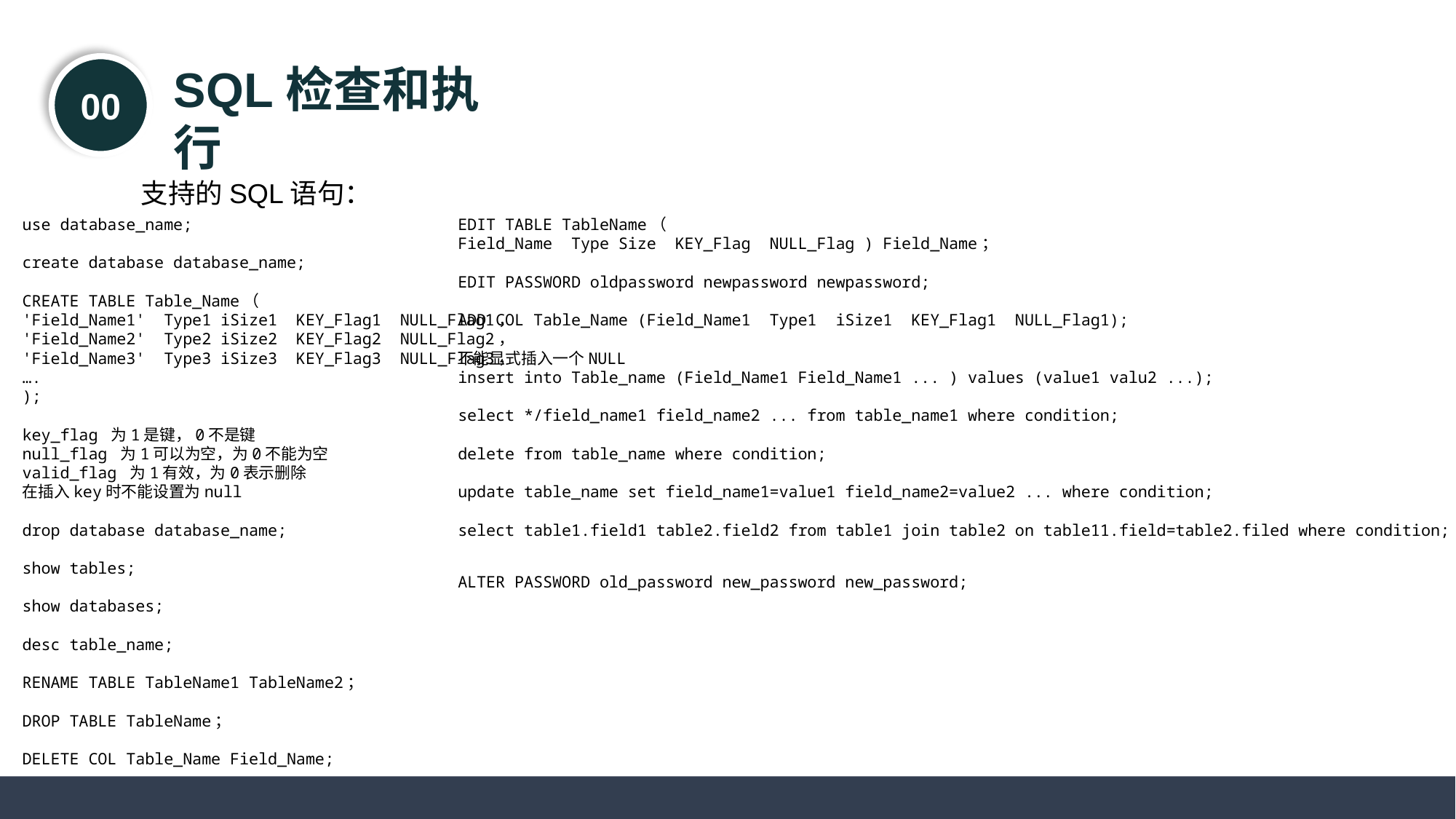

SQL检查和执行
00
支持的SQL语句：

use database_name;

create database database_name;

CREATE TABLE Table_Name（
'Field_Name1'  Type1 iSize1  KEY_Flag1  NULL_Flag1，
'Field_Name2'  Type2 iSize2  KEY_Flag2  NULL_Flag2，
'Field_Name3'  Type3 iSize3  KEY_Flag3  NULL_Flag3，
….
);

key_flag 为1是键，0不是键
null_flag 为1可以为空，为0不能为空
valid_flag 为1有效，为0表示删除
在插入key时不能设置为null

drop database database_name;

show tables;

show databases;

desc table_name;

RENAME TABLE TableName1 TableName2；

DROP TABLE TableName；

DELETE COL Table_Name Field_Name;
EDIT TABLE TableName（
Field_Name  Type Size  KEY_Flag  NULL_Flag ) Field_Name；

EDIT PASSWORD oldpassword newpassword newpassword;

ADD COL Table_Name (Field_Name1  Type1  iSize1  KEY_Flag1  NULL_Flag1);

不能显式插入一个NULL
insert into Table_name (Field_Name1 Field_Name1 ... ) values (value1 valu2 ...);

select */field_name1 field_name2 ... from table_name1 where condition;

delete from table_name where condition;

update table_name set field_name1=value1 field_name2=value2 ... where condition;

select table1.field1 table2.field2 from table1 join table2 on table11.field=table2.filed where condition;

ALTER PASSWORD old_password new_password new_password;